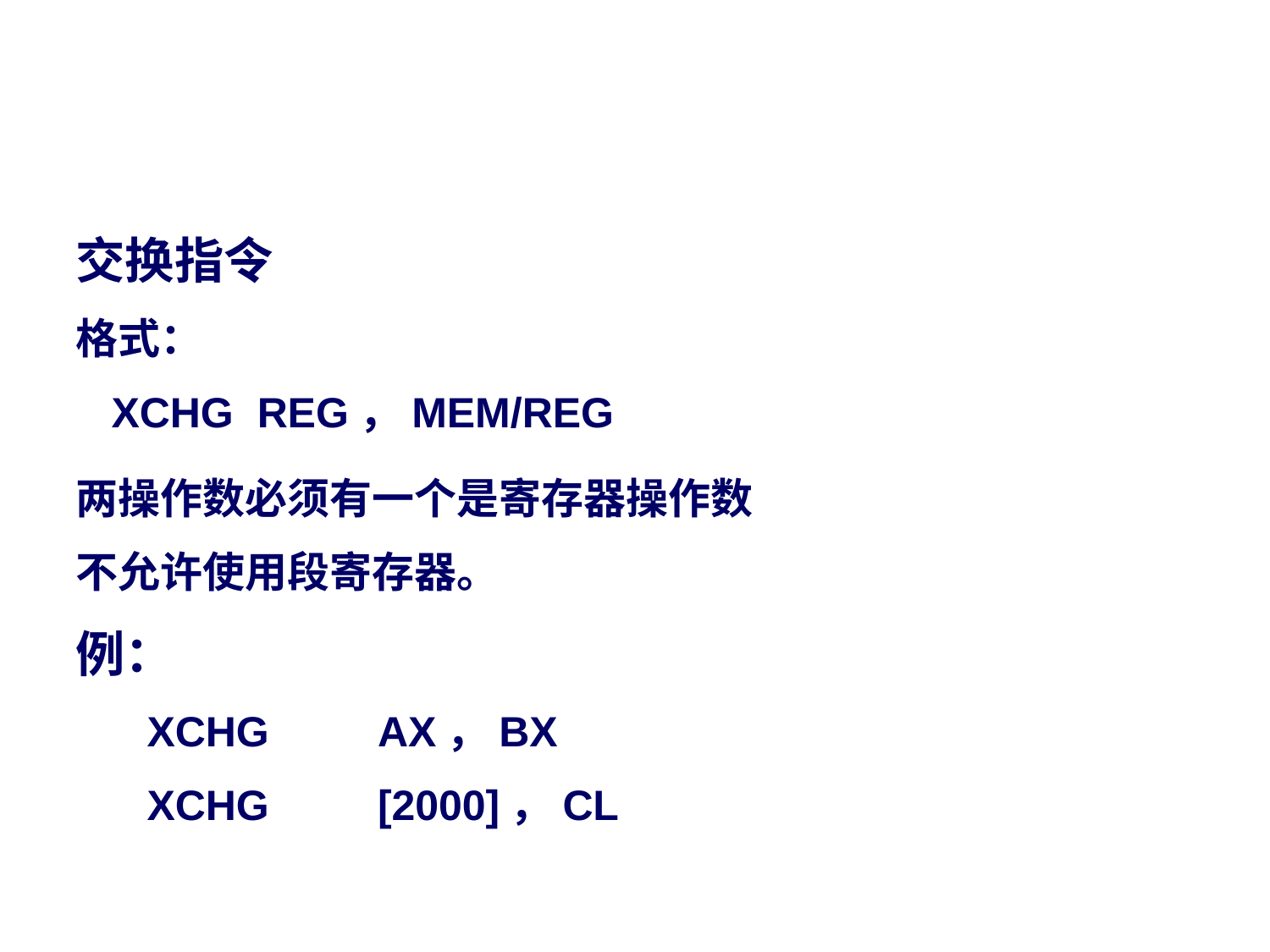

#
交换指令
格式：
   XCHG  REG，MEM/REG
两操作数必须有一个是寄存器操作数
不允许使用段寄存器。
例：
      XCHG	AX，BX
      XCHG	[2000]，CL